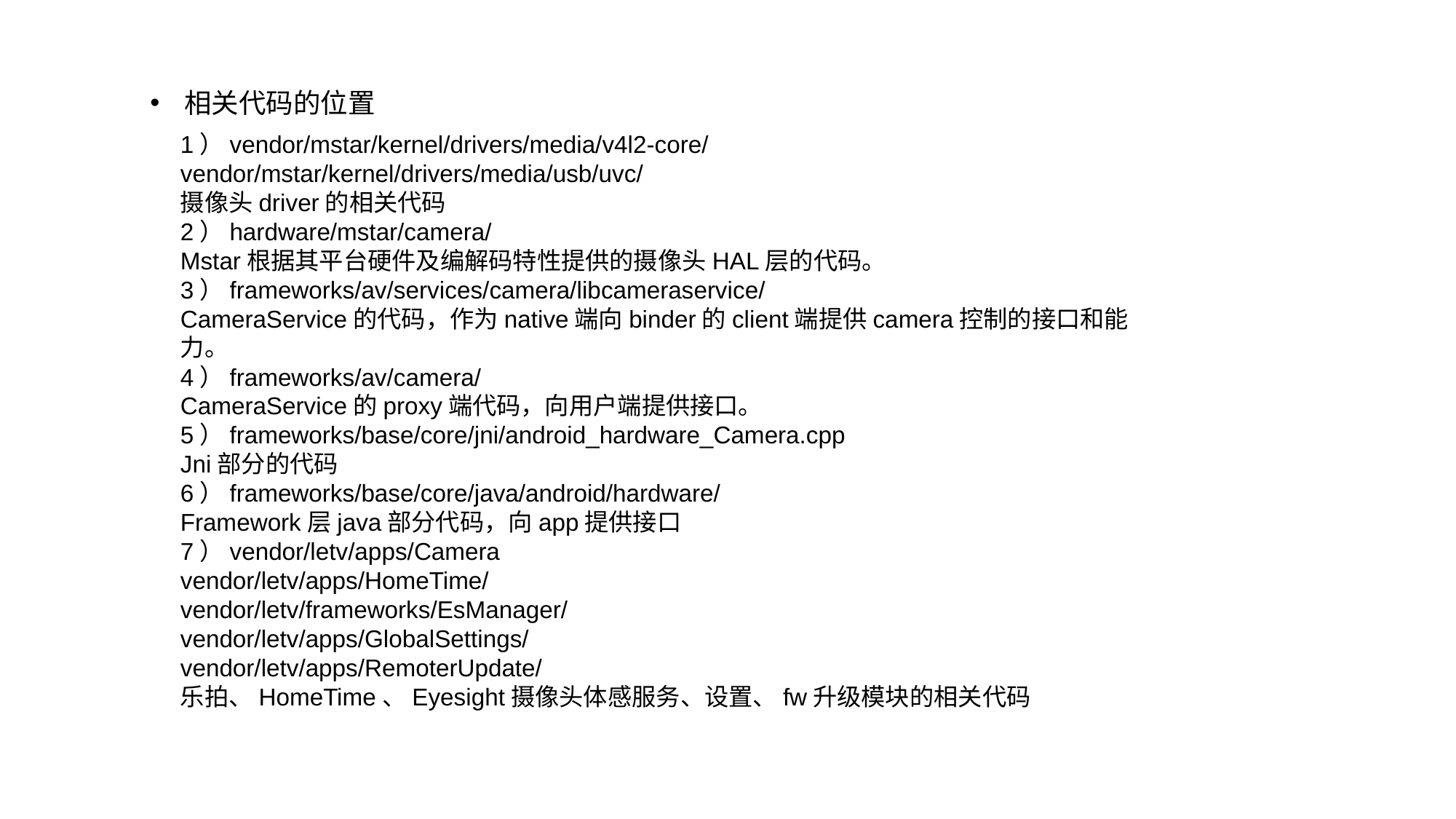

相关代码的位置
1）vendor/mstar/kernel/drivers/media/v4l2-core/
vendor/mstar/kernel/drivers/media/usb/uvc/
摄像头driver的相关代码
2）hardware/mstar/camera/
Mstar根据其平台硬件及编解码特性提供的摄像头HAL层的代码。
3）frameworks/av/services/camera/libcameraservice/
CameraService的代码，作为native端向binder的client端提供camera控制的接口和能力。
4）frameworks/av/camera/
CameraService的proxy端代码，向用户端提供接口。
5）frameworks/base/core/jni/android_hardware_Camera.cpp
Jni部分的代码
6）frameworks/base/core/java/android/hardware/
Framework层java部分代码，向app提供接口
7）vendor/letv/apps/Camera
vendor/letv/apps/HomeTime/
vendor/letv/frameworks/EsManager/
vendor/letv/apps/GlobalSettings/
vendor/letv/apps/RemoterUpdate/
乐拍、HomeTime、Eyesight摄像头体感服务、设置、fw升级模块的相关代码